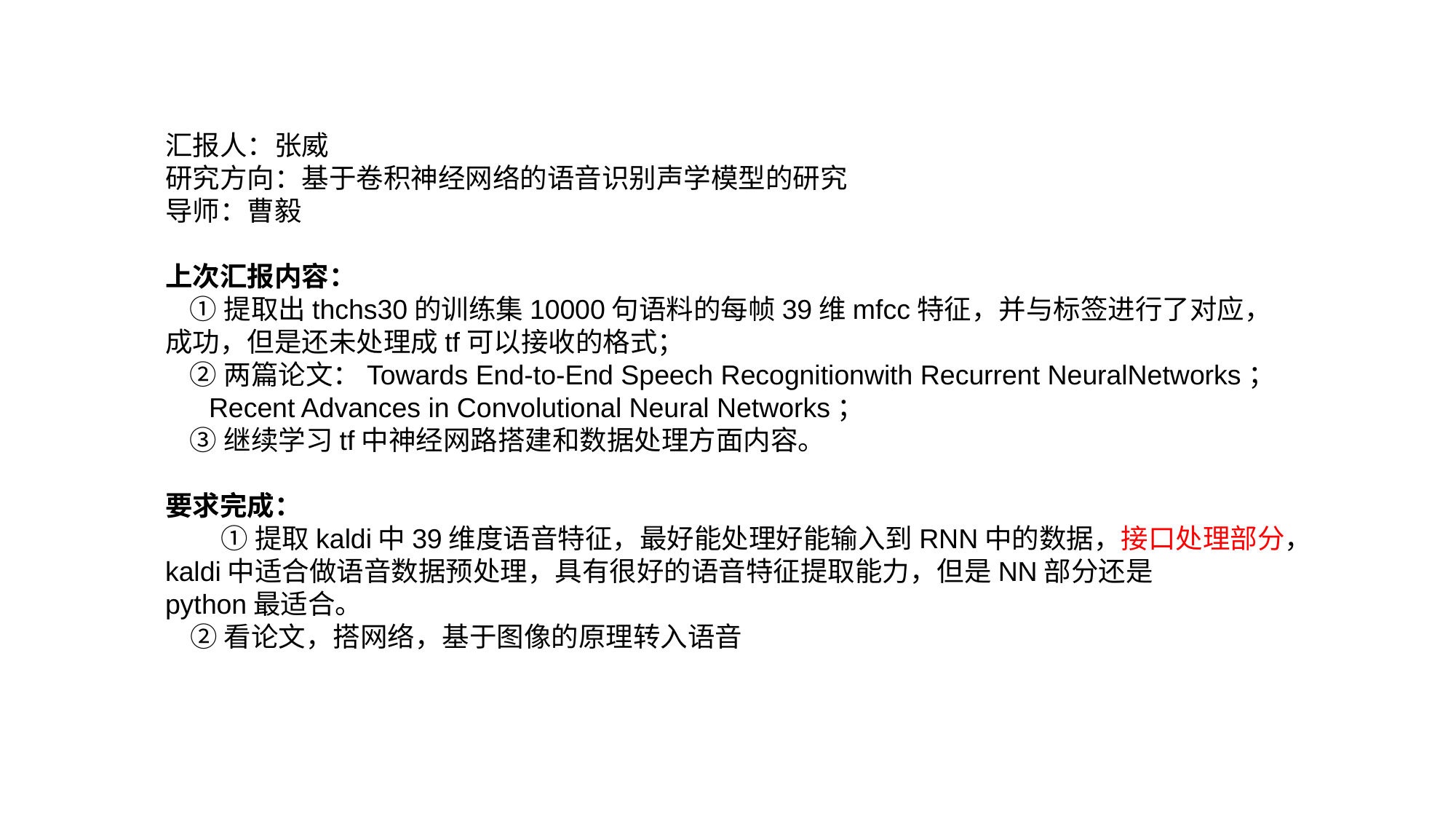

汇报人：张威
研究方向：基于卷积神经网络的语音识别声学模型的研究
导师：曹毅

上次汇报内容：
    ①提取出thchs30的训练集10000句语料的每帧39维mfcc特征，并与标签进行了对应，成功，但是还未处理成tf可以接收的格式；
    ②两篇论文：Towards End-to-End Speech Recognitionwith Recurrent NeuralNetworks；         Recent Advances in Convolutional Neural Networks；
    ③继续学习tf中神经网路搭建和数据处理方面内容。

要求完成：
         ①提取kaldi中39维度语音特征，最好能处理好能输入到RNN中的数据，接口处理部分，kaldi中适合做语音数据预处理，具有很好的语音特征提取能力，但是NN部分还是                   python最适合。
    ②看论文，搭网络，基于图像的原理转入语音